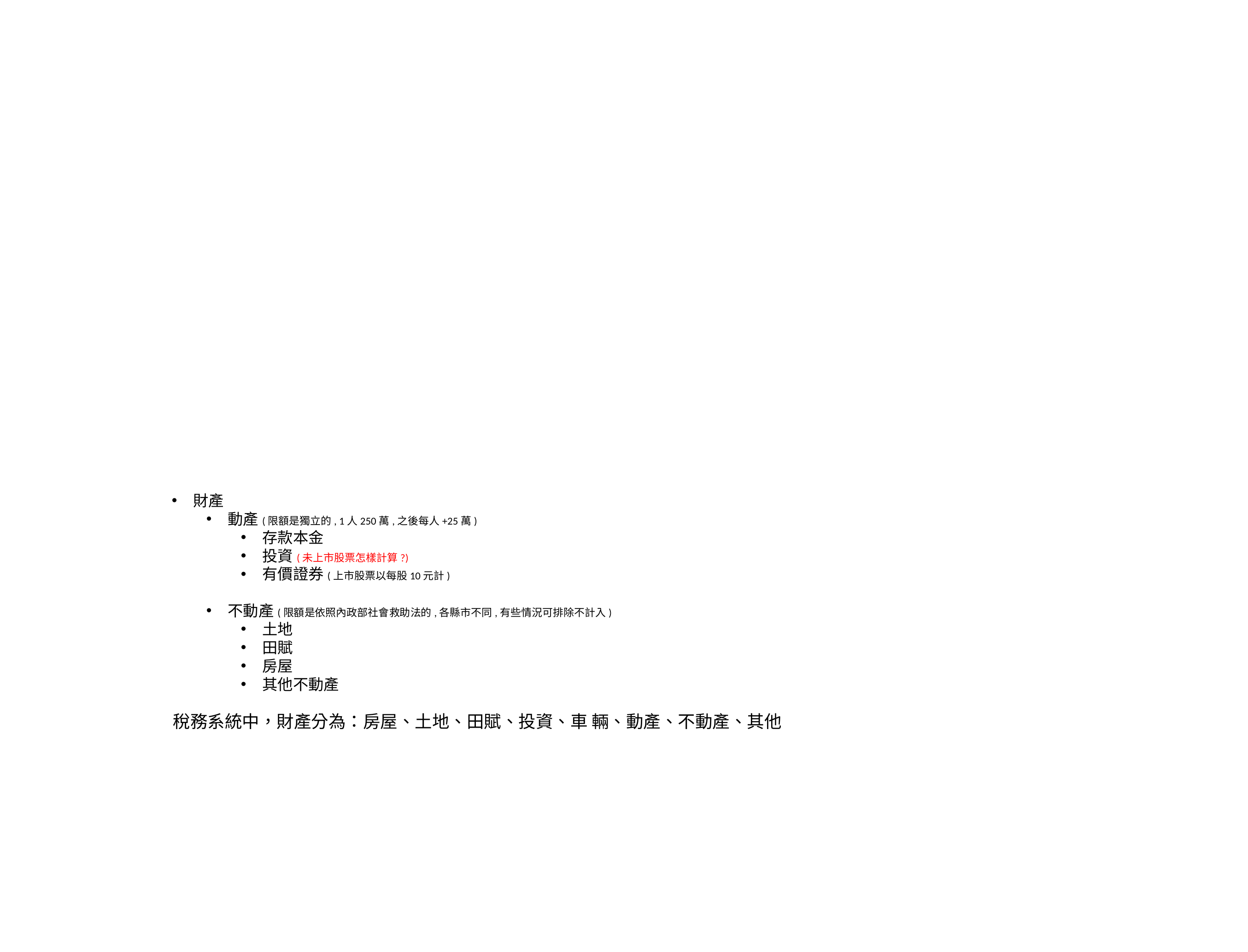

財產
動產(限額是獨立的, 1人250萬,之後每人+25萬)
存款本金
投資(未上市股票怎樣計算?)
有價證券(上市股票以每股10元計)

不動產(限額是依照內政部社會救助法的,各縣市不同,有些情況可排除不計入)
土地
田賦
房屋
其他不動產
稅務系統中，財產分為：房屋、土地、田賦、投資、車 輛、動產、不動產、其他